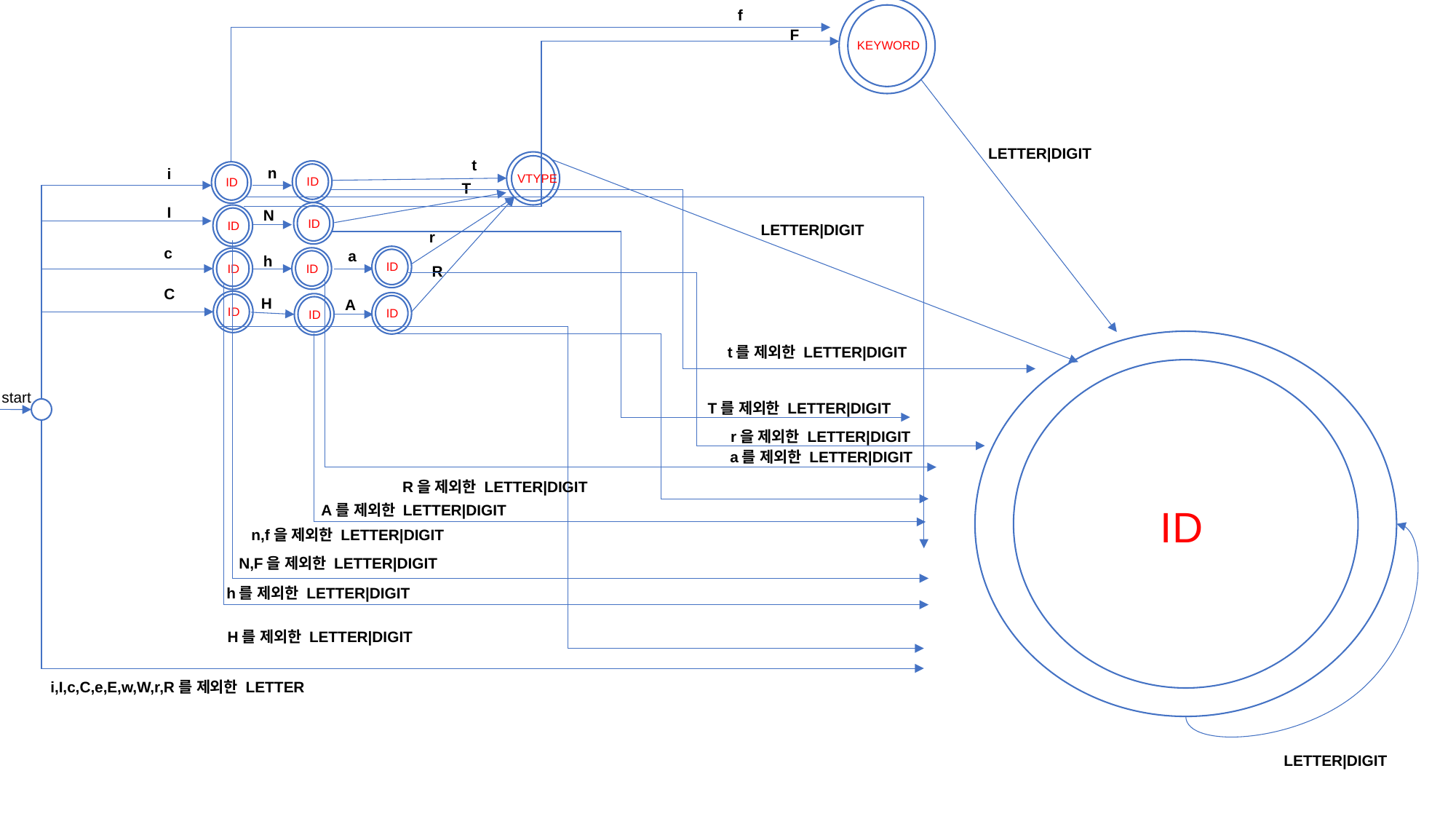

KEYWORD
f
F
LETTER|DIGIT
t

VTYPE
n
i

ID

ID
T
I
N

ID

ID
LETTER|DIGIT
r
c
a
h

ID

ID

ID
R
C
H
A

ID

ID

ID

t를 제외한 LETTER|DIGIT
start
T를 제외한 LETTER|DIGIT

r을 제외한 LETTER|DIGIT
a를 제외한 LETTER|DIGIT
R을 제외한 LETTER|DIGIT
A를 제외한 LETTER|DIGIT
ID
n,f을 제외한 LETTER|DIGIT
N,F을 제외한 LETTER|DIGIT
h를 제외한 LETTER|DIGIT
H를 제외한 LETTER|DIGIT
i,I,c,C,e,E,w,W,r,R를 제외한 LETTER
LETTER|DIGIT